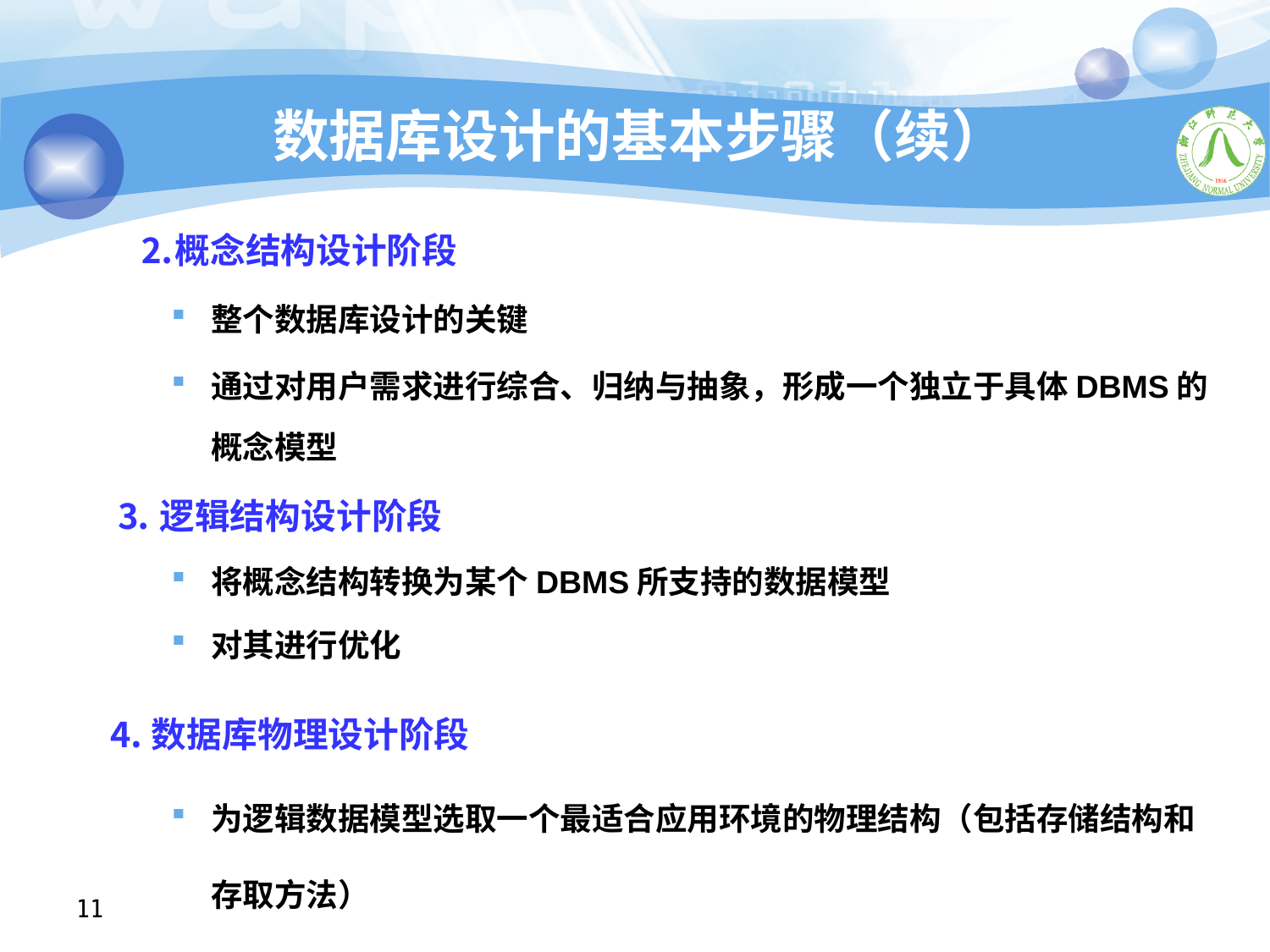

# 数据库设计的基本步骤（续）
　⒉概念结构设计阶段
整个数据库设计的关键
通过对用户需求进行综合、归纳与抽象，形成一个独立于具体DBMS的概念模型
 ⒊逻辑结构设计阶段
将概念结构转换为某个DBMS所支持的数据模型
对其进行优化
⒋数据库物理设计阶段
为逻辑数据模型选取一个最适合应用环境的物理结构（包括存储结构和存取方法）
11